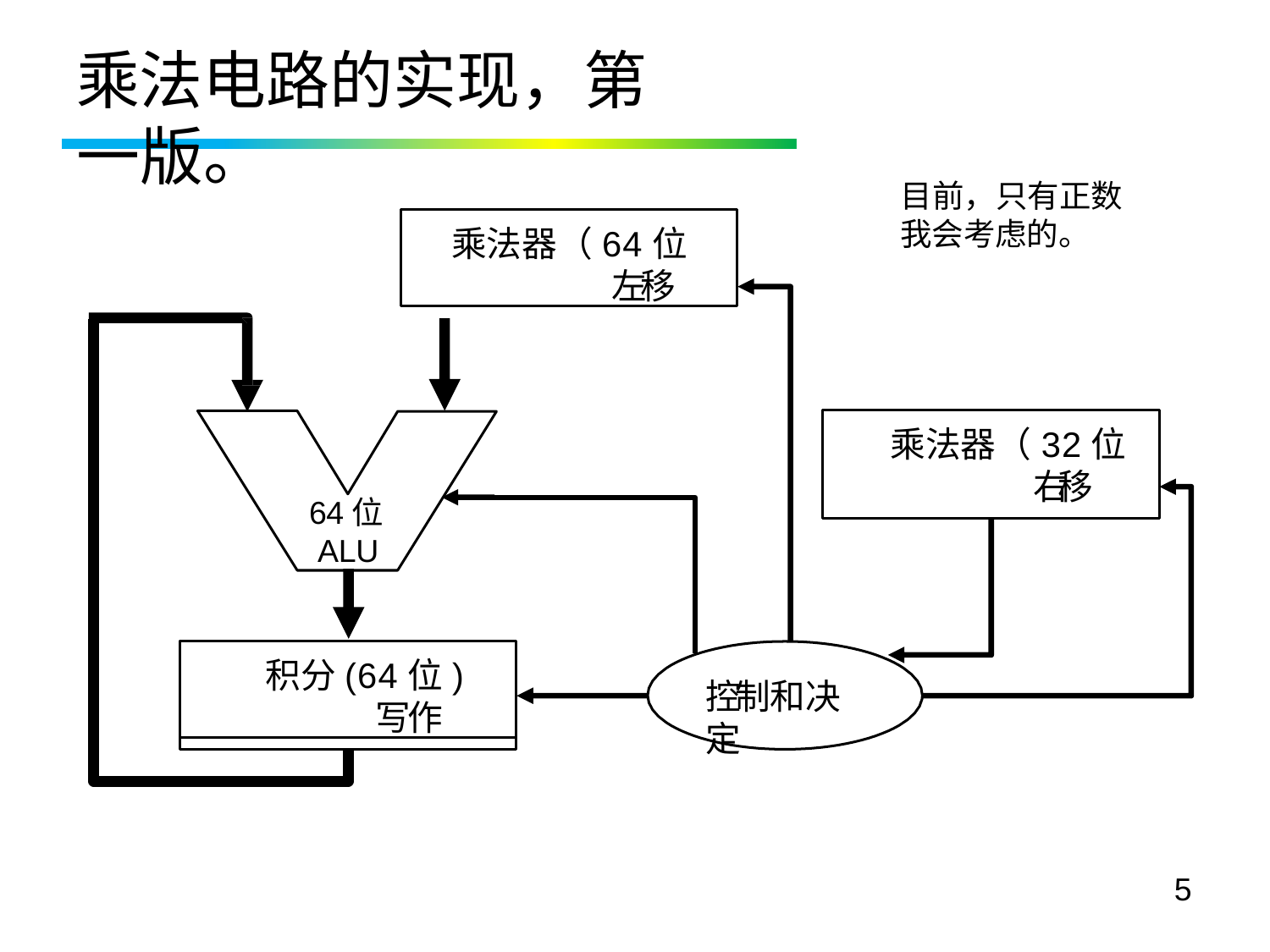

# 乘法电路的实现，第一版。
目前，只有正数
我会考虑的。
乘法器（64位
左移

乘法器（32位
右移
64位ALU

积分(64位)
写作

控制和决定
5